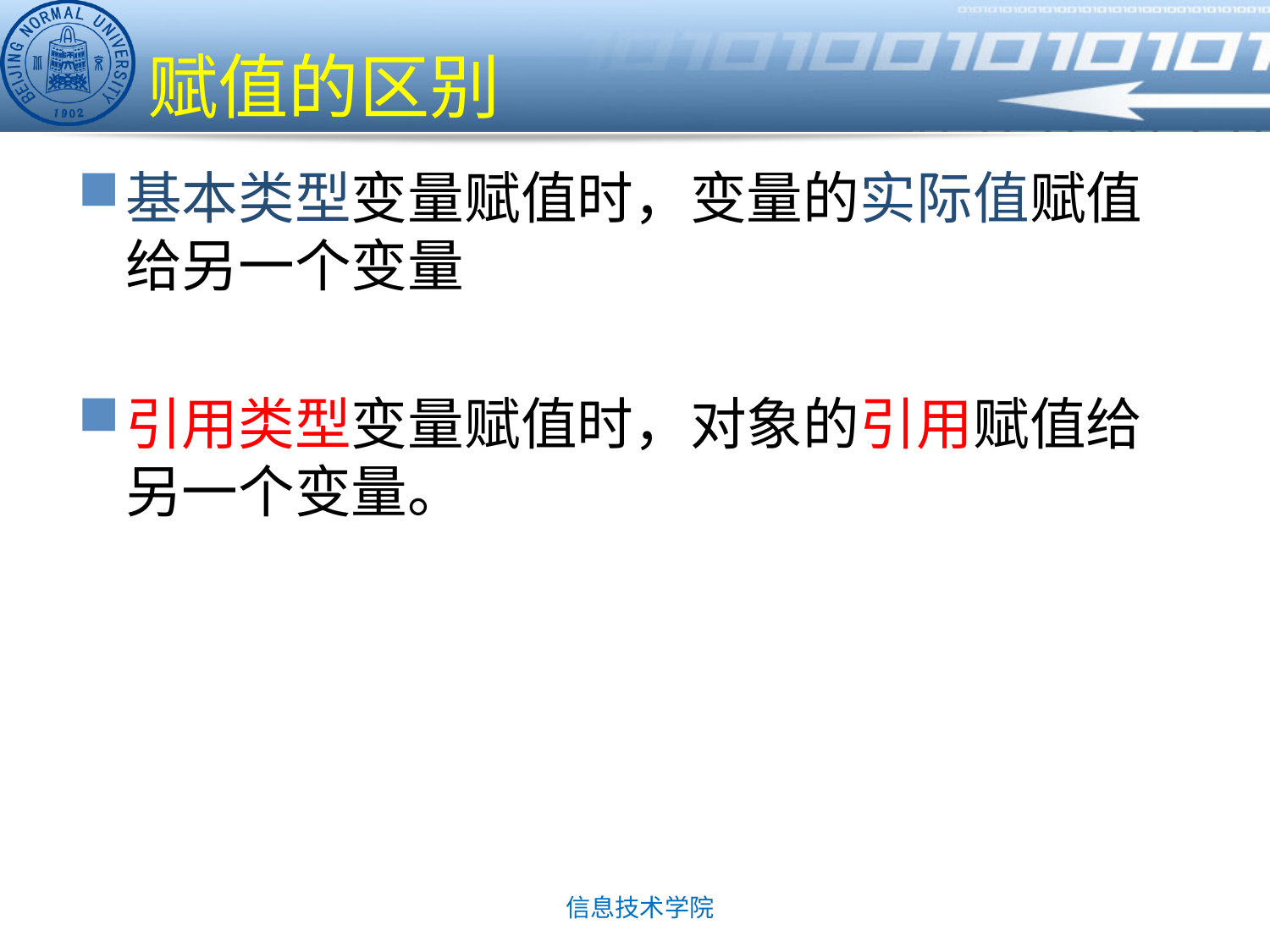

# 赋值的区别
基本类型变量赋值时，变量的实际值赋值给另一个变量

引用类型变量赋值时，对象的引用赋值给另一个变量。

16